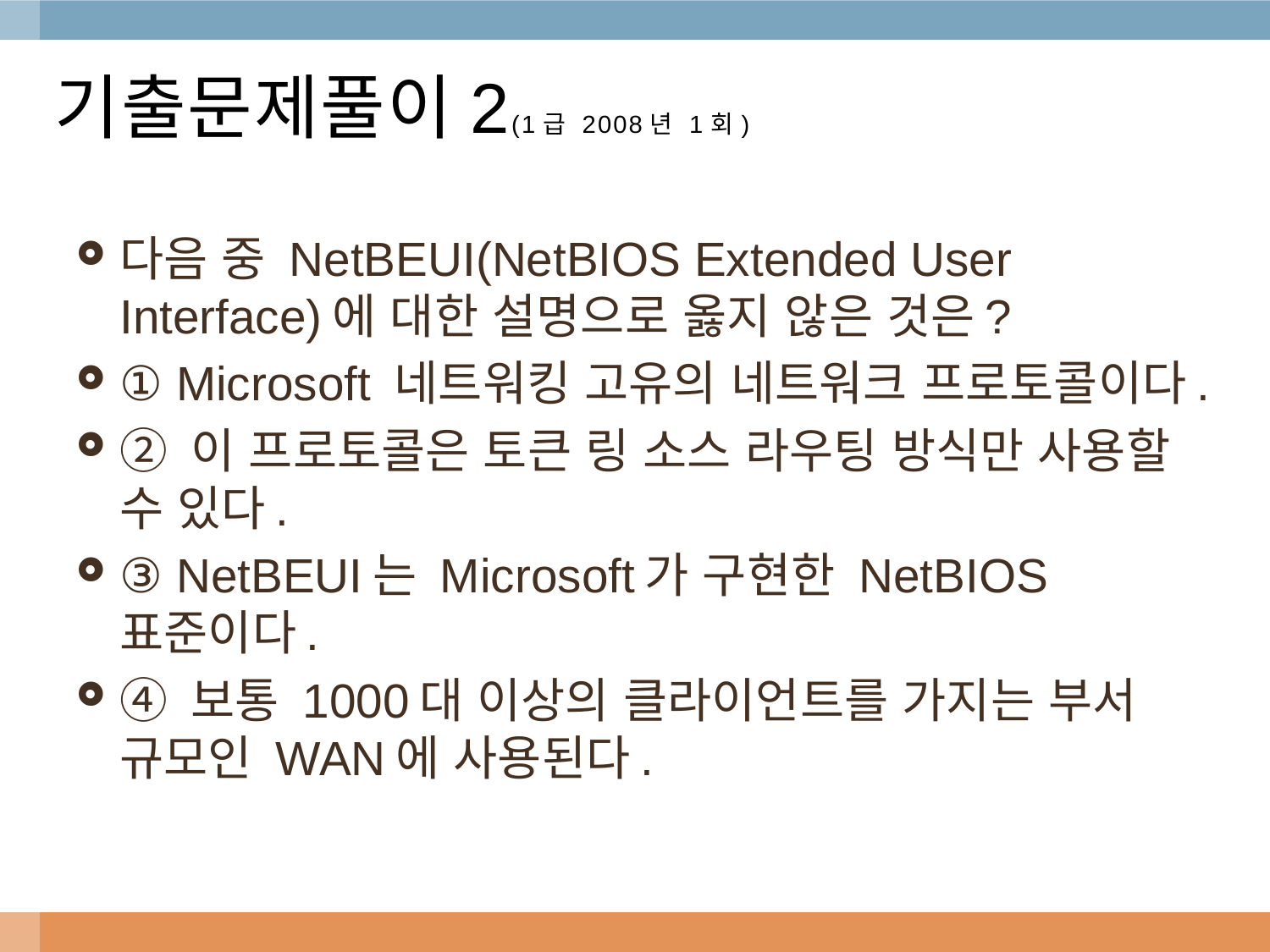

# 기출문제풀이2(1급 2008년 1회)
다음 중 NetBEUI(NetBIOS Extended User Interface)에 대한 설명으로 옳지 않은 것은?
① Microsoft 네트워킹 고유의 네트워크 프로토콜이다.
② 이 프로토콜은 토큰 링 소스 라우팅 방식만 사용할 수 있다.
③ NetBEUI는 Microsoft가 구현한 NetBIOS 표준이다.
④ 보통 1000대 이상의 클라이언트를 가지는 부서 규모인 WAN에 사용된다.